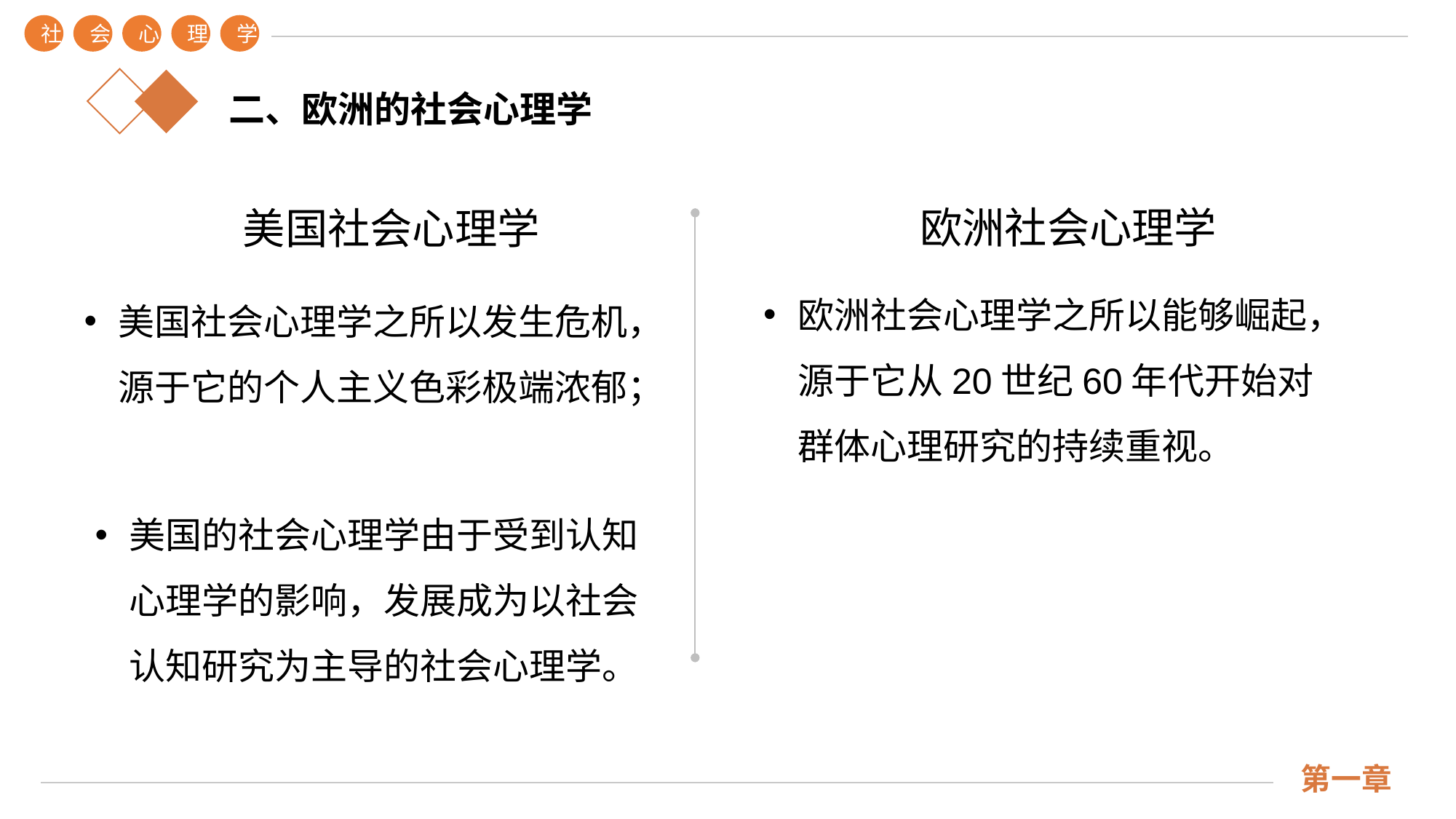

社
会
心
理
学
第一章

二、欧洲的社会心理学
欧洲社会心理学
美国社会心理学
欧洲社会心理学之所以能够崛起，源于它从20世纪60年代开始对群体心理研究的持续重视。
美国社会心理学之所以发生危机，源于它的个人主义色彩极端浓郁；
美国的社会心理学由于受到认知心理学的影响，发展成为以社会认知研究为主导的社会心理学。